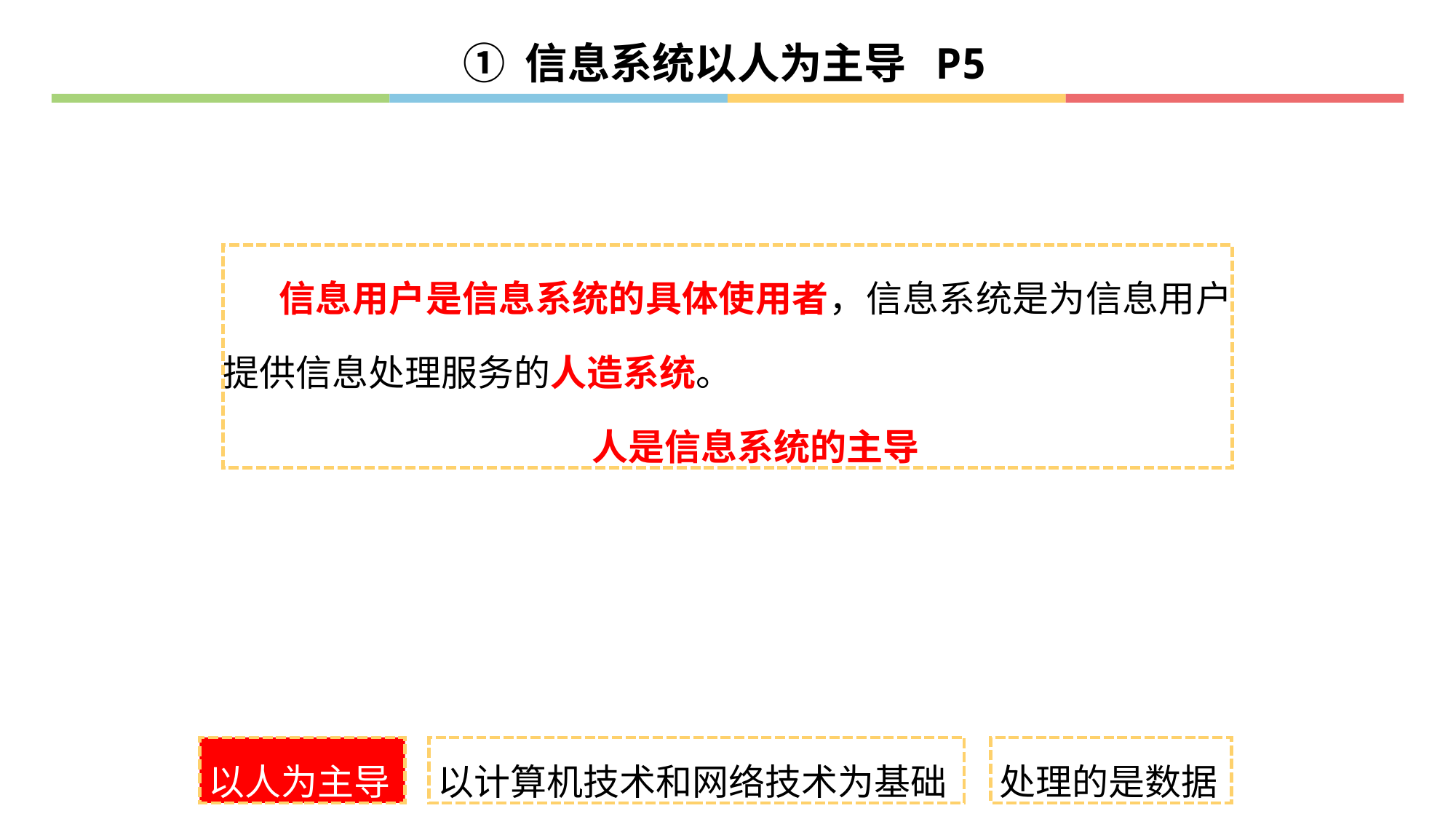

① 信息系统以人为主导  P5
信息用户是信息系统的具体使用者，信息系统是为信息用户提供信息处理服务的人造系统。
人是信息系统的主导
以人为主导
以计算机技术和网络技术为基础
处理的是数据